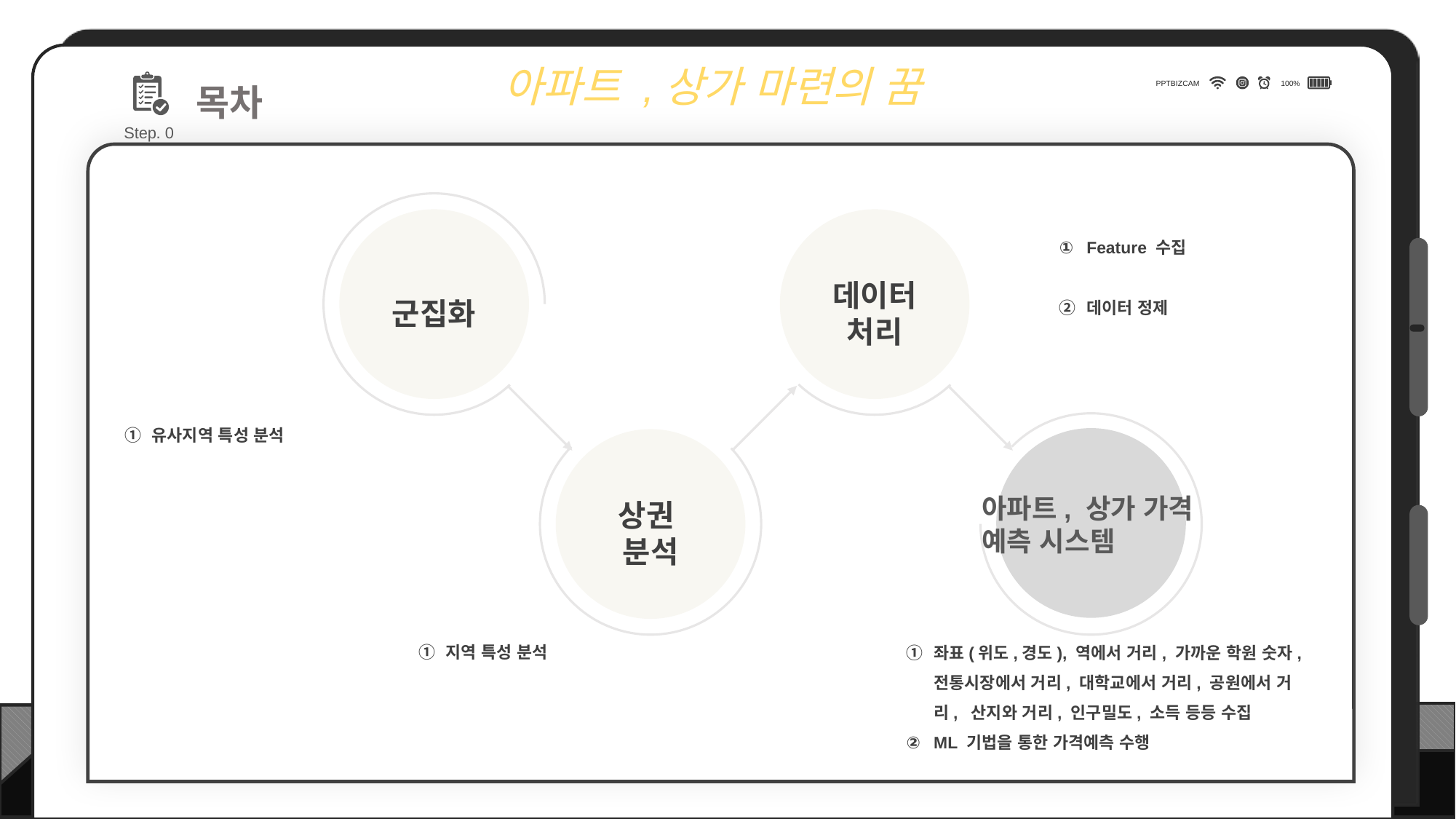

아파트 ,상가 마련의 꿈

PPTBIZCAM
100%

Step. 0
목차

군집화

데이터 처리
Feature 수집

데이터 정제

유사지역 특성 분석

상권
분석

아파트, 상가 가격 예측 시스템
지역 특성 분석
좌표(위도,경도), 역에서 거리, 가까운 학원 숫자, 전통시장에서 거리, 대학교에서 거리, 공원에서 거리,  산지와 거리, 인구밀도, 소득 등등 수집
ML 기법을 통한 가격예측 수행